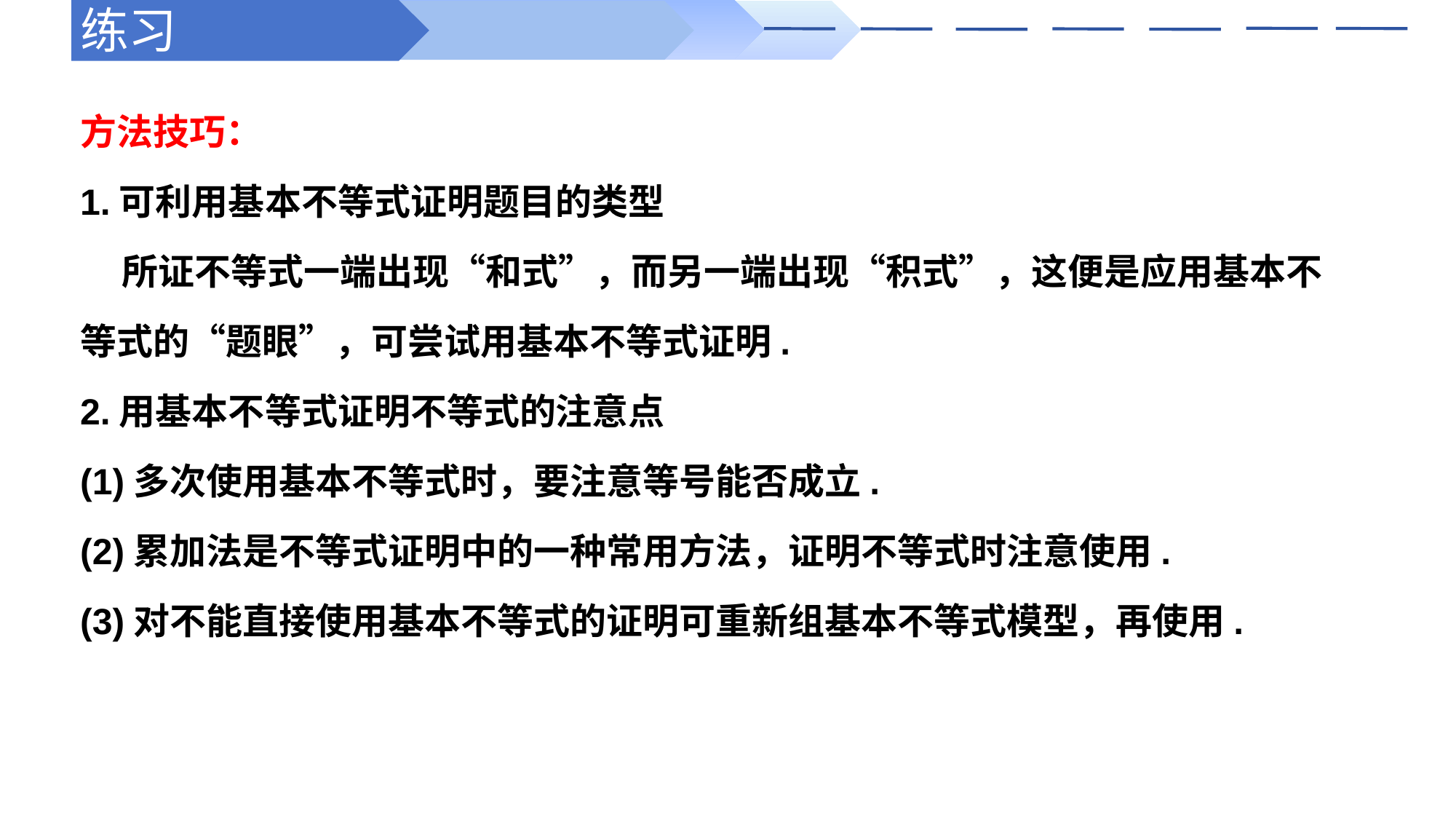

练习

方法技巧：
1.可利用基本不等式证明题目的类型
    所证不等式一端出现“和式”，而另一端出现“积式”，这便是应用基本不等式的“题眼”，可尝试用基本不等式证明.
2.用基本不等式证明不等式的注意点
(1)多次使用基本不等式时，要注意等号能否成立.
(2)累加法是不等式证明中的一种常用方法，证明不等式时注意使用.
(3)对不能直接使用基本不等式的证明可重新组基本不等式模型，再使用.